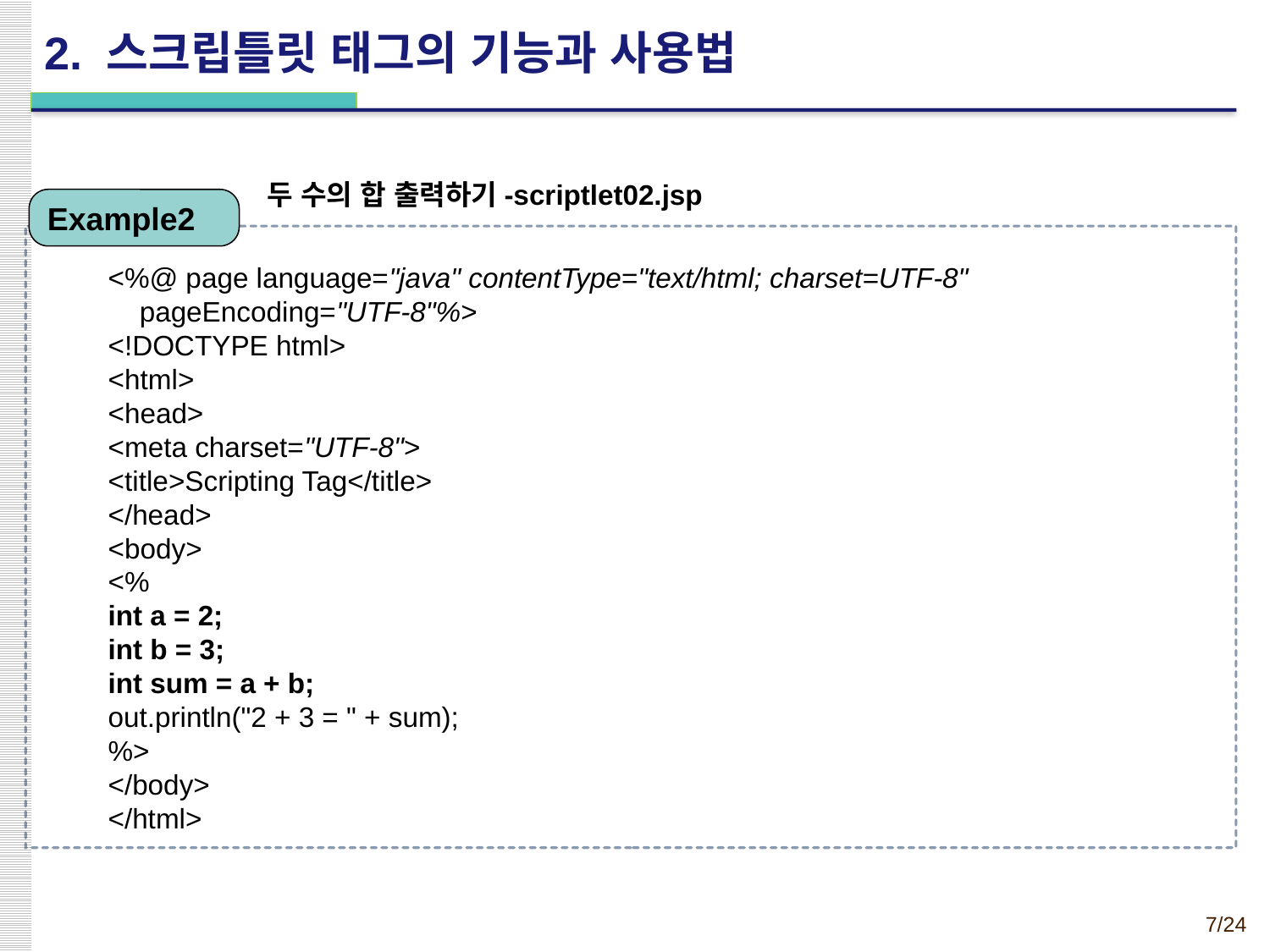

# 2. 스크립틀릿 태그의 기능과 사용법
두 수의 합 출력하기-scriptlet02.jsp
Example2

<%@ page language="java" contentType="text/html; charset=UTF-8"
    pageEncoding="UTF-8"%>
<!DOCTYPE html>
<html>
<head>
<meta charset="UTF-8">
<title>Scripting Tag</title>
</head>
<body>
<%
int a = 2;
int b = 3;
int sum = a + b;
out.println("2 + 3 = " + sum);
%>
</body>
</html>